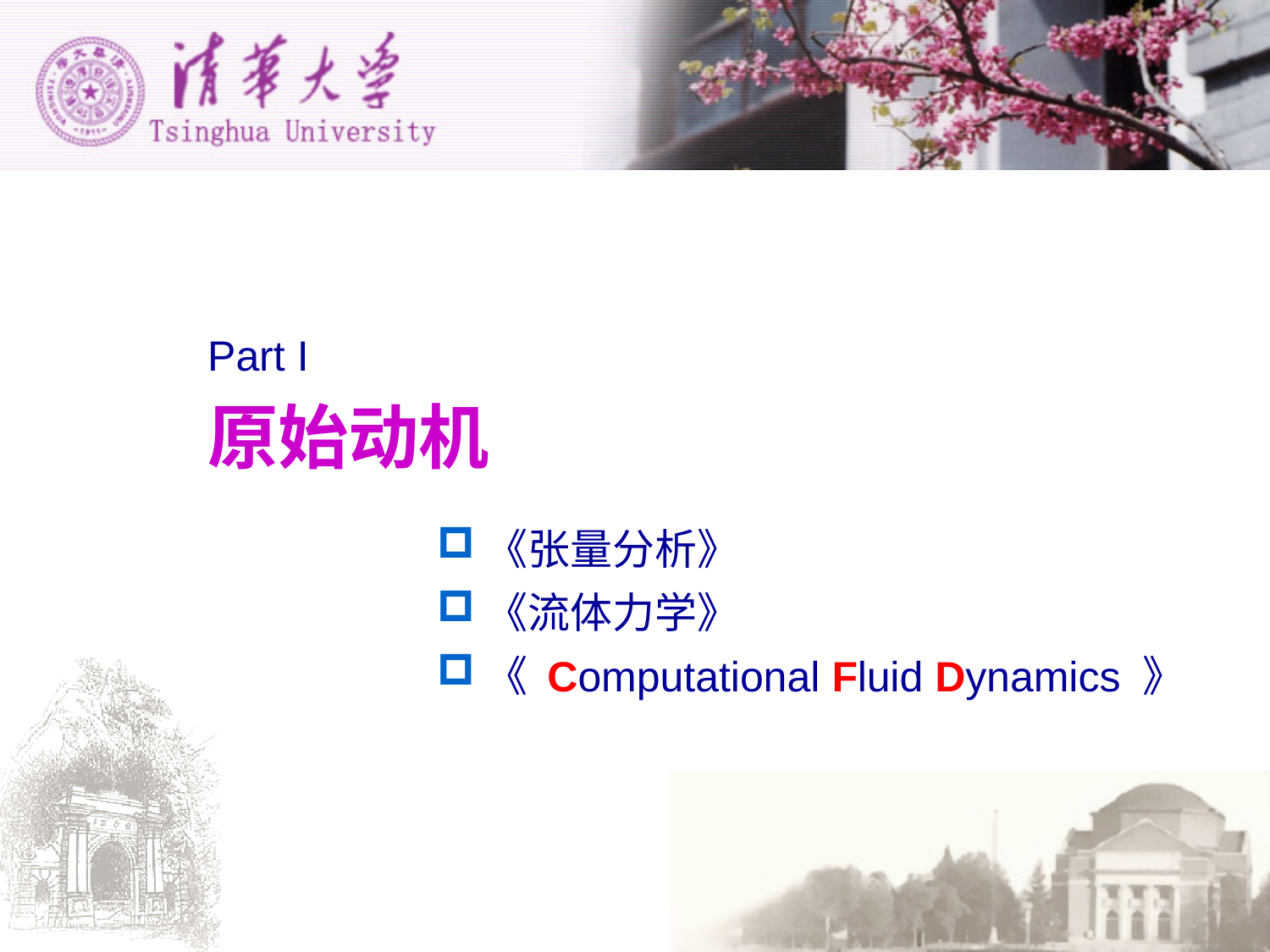

Part I
# 原始动机
《张量分析》
《流体力学》
《 Computational Fluid Dynamics 》